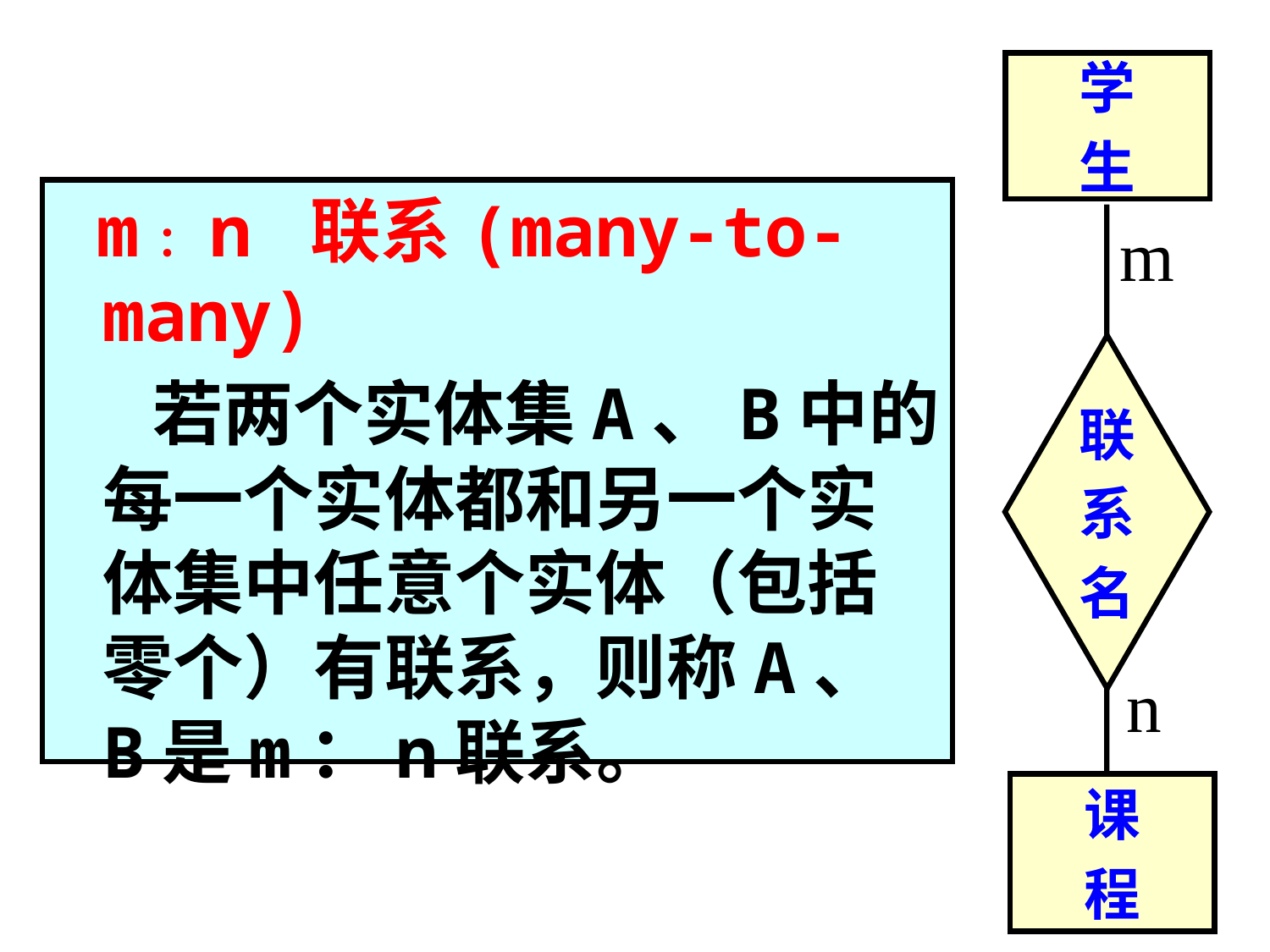

学
生
 m：n 联系(many-to-many)
     若两个实体集A、B中的每一个实体都和另一个实体集中任意个实体（包括零个）有联系，则称A、B是m：n联系。

m
联
系
名
n

课
程
14